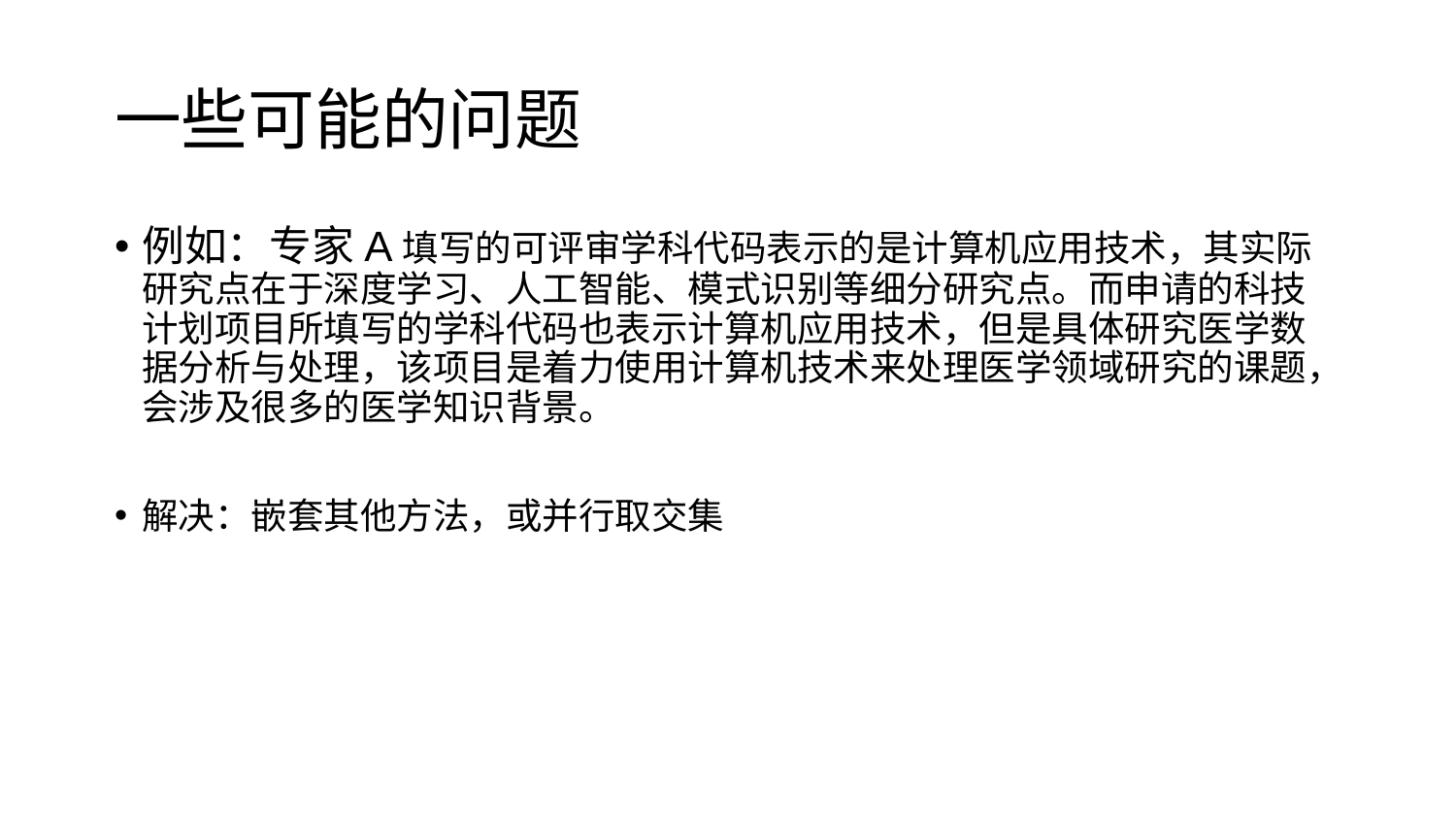

# 一些可能的问题
例如：专家A填写的可评审学科代码表示的是计算机应用技术，其实际研究点在于深度学习、人工智能、模式识别等细分研究点。而申请的科技计划项目所填写的学科代码也表示计算机应用技术，但是具体研究医学数据分析与处理，该项目是着力使用计算机技术来处理医学领域研究的课题，会涉及很多的医学知识背景。

解决：嵌套其他方法，或并行取交集